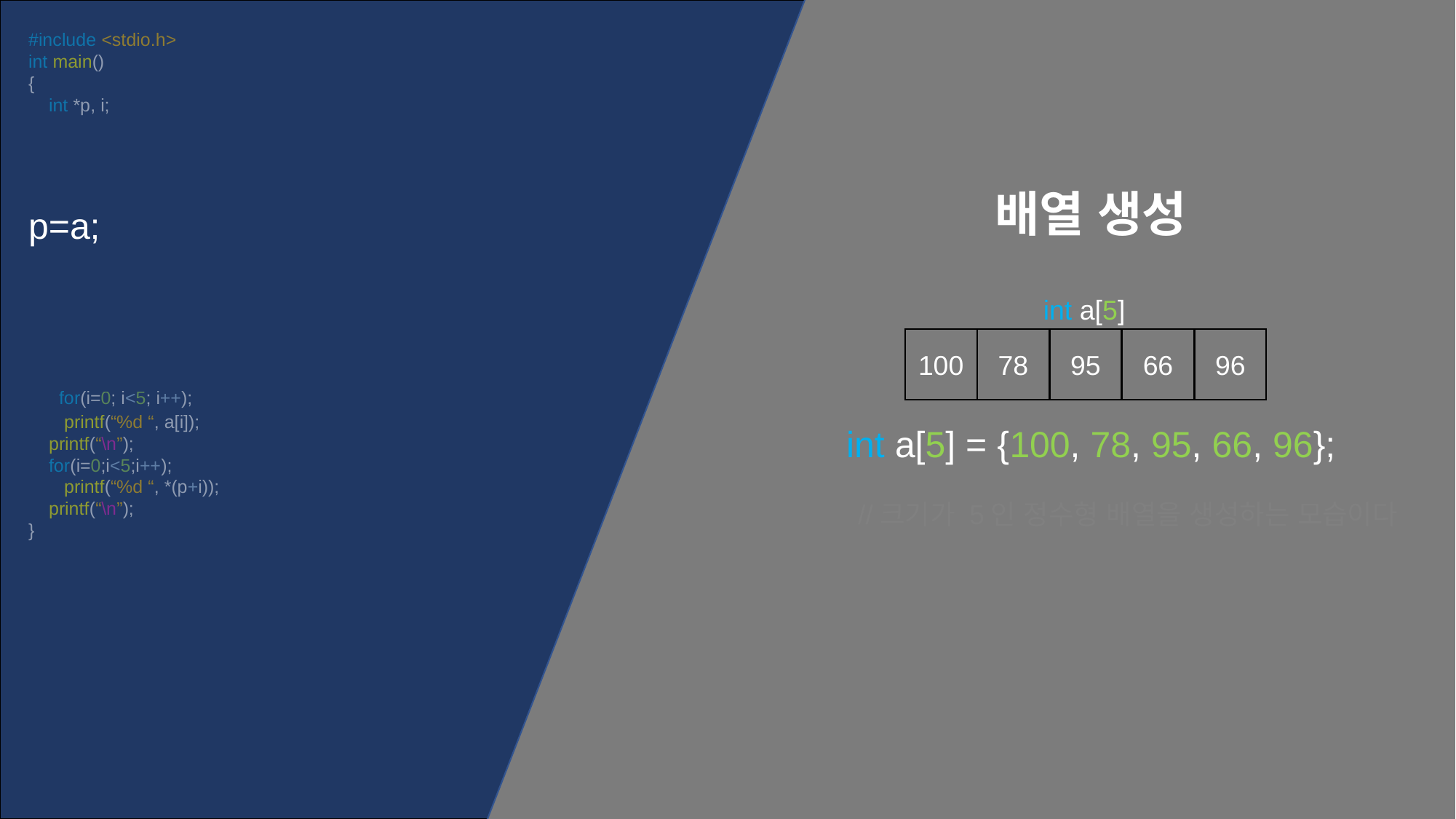

#include <stdio.h>
int main()
{
    int *p, i;

p=a;

    for(i=0; i<5; i++);
       printf(“%d “, a[i]);
    printf(“\n”);
    for(i=0;i<5;i++);
       printf(“%d “, *(p+i));
    printf(“\n”);
}
배열 생성
//
int a[5]
100
78
95
66
96
int a[5] = {100, 78, 95, 66, 96};

//크기가 5인 정수형 배열을 생성하는 모습이다